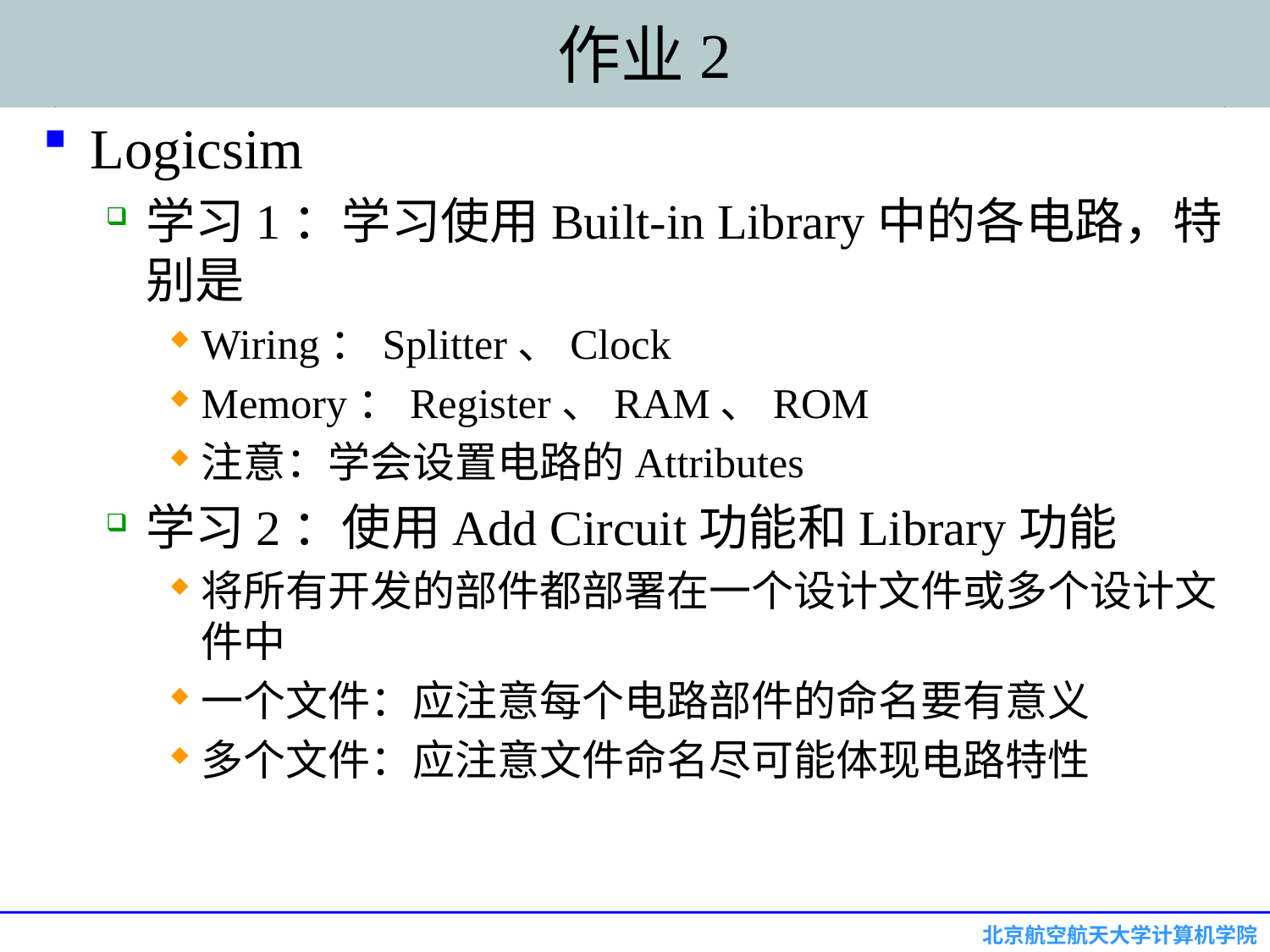

# 作业2
Logicsim
学习1：学习使用Built-in Library中的各电路，特别是
Wiring：Splitter、Clock
Memory：Register、RAM、ROM
注意：学会设置电路的Attributes
学习2：使用Add Circuit功能和Library功能
将所有开发的部件都部署在一个设计文件或多个设计文件中
一个文件：应注意每个电路部件的命名要有意义
多个文件：应注意文件命名尽可能体现电路特性